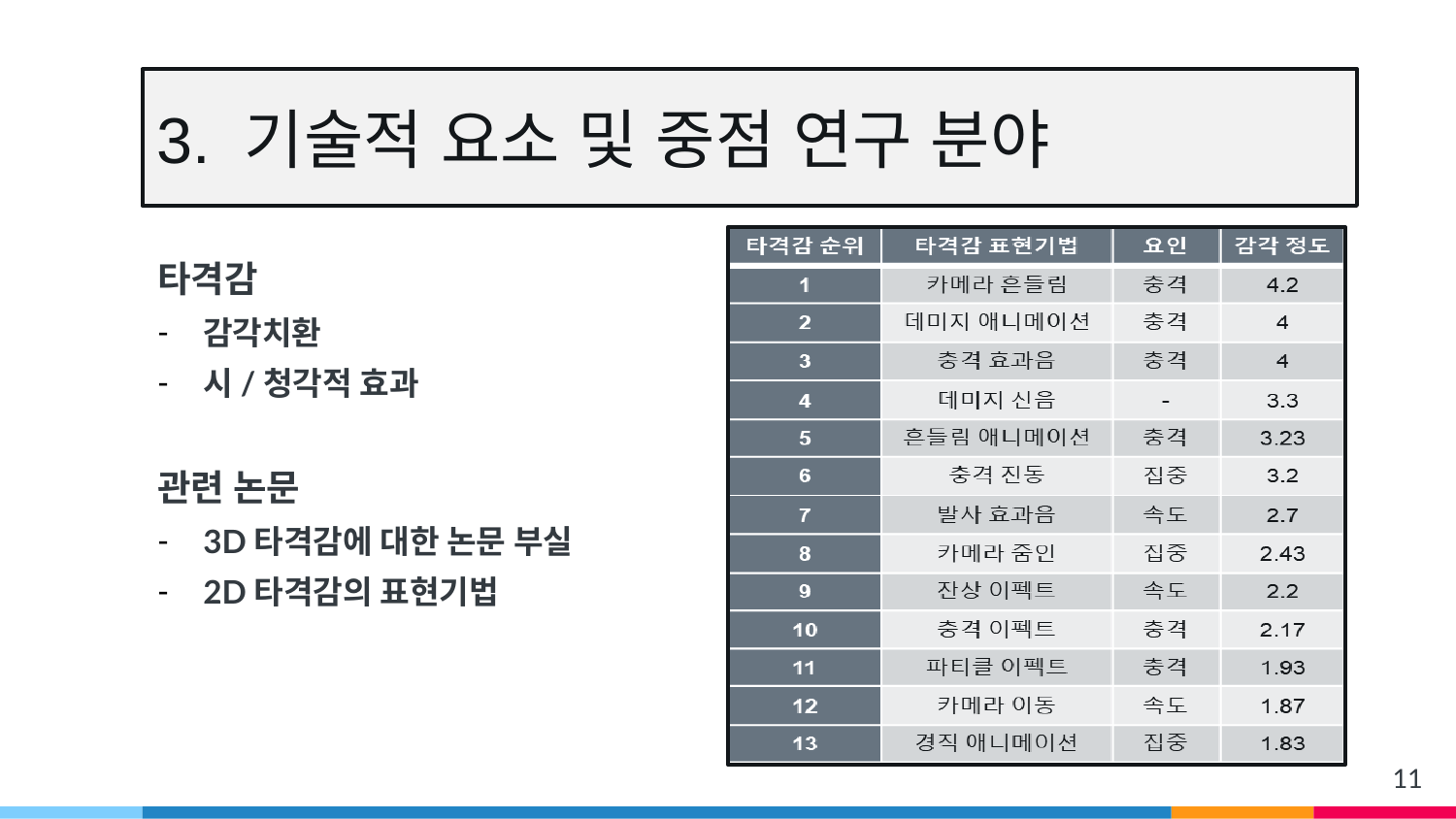

# 3. 기술적 요소 및 중점 연구 분야

타격감
감각치환
시/청각적 효과

관련 논문
3D타격감에 대한 논문 부실
2D타격감의 표현기법

11